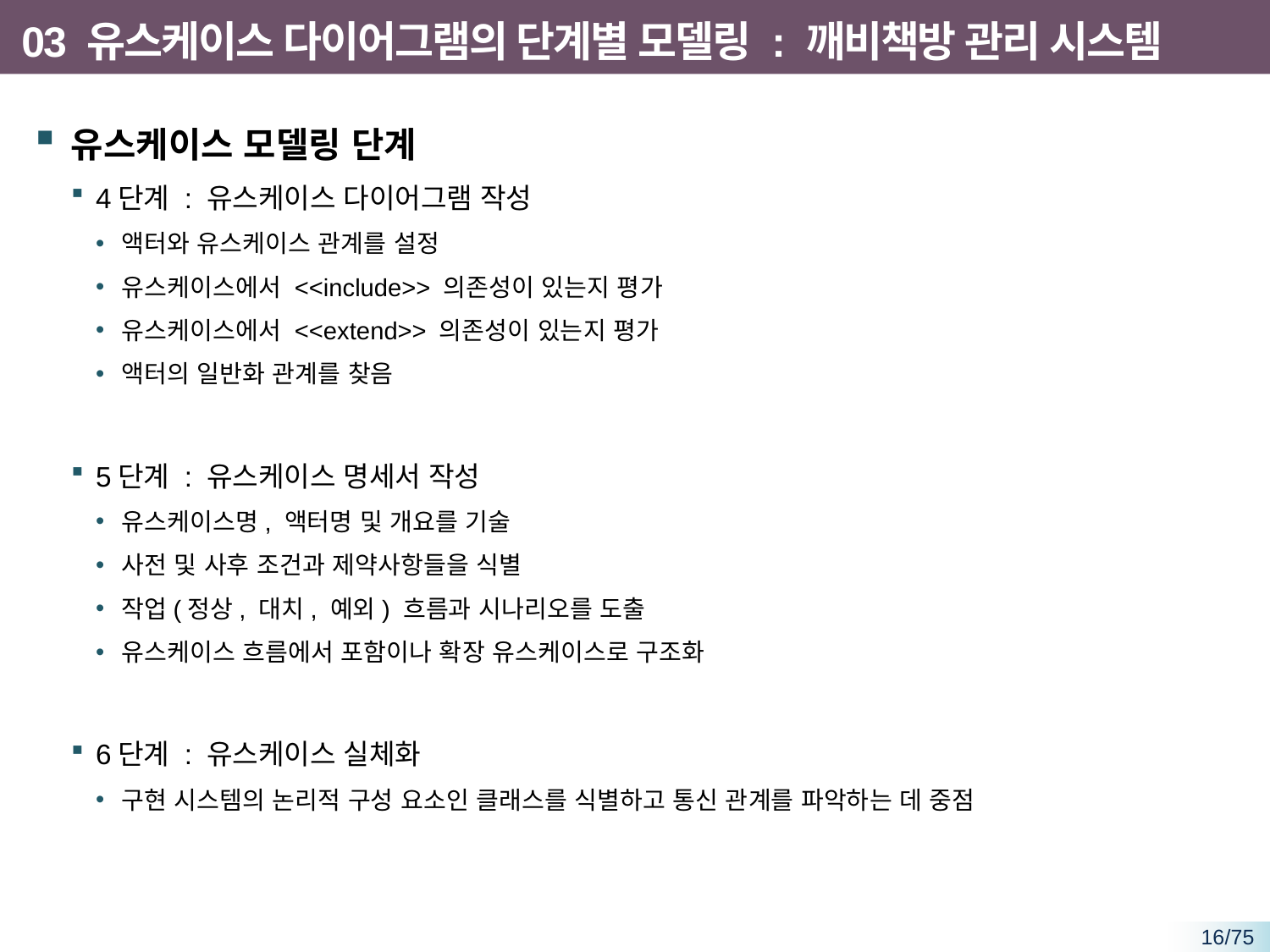

# 03 유스케이스 다이어그램의 단계별 모델링 : 깨비책방 관리 시스템
유스케이스 모델링 단계
4단계 : 유스케이스 다이어그램 작성
액터와 유스케이스 관계를 설정
유스케이스에서 <<include>> 의존성이 있는지 평가
유스케이스에서 <<extend>> 의존성이 있는지 평가
액터의 일반화 관계를 찾음

5단계 : 유스케이스 명세서 작성
유스케이스명, 액터명 및 개요를 기술
사전 및 사후 조건과 제약사항들을 식별
작업(정상, 대치, 예외) 흐름과 시나리오를 도출
유스케이스 흐름에서 포함이나 확장 유스케이스로 구조화

6단계 : 유스케이스 실체화
구현 시스템의 논리적 구성 요소인 클래스를 식별하고 통신 관계를 파악하는 데 중점